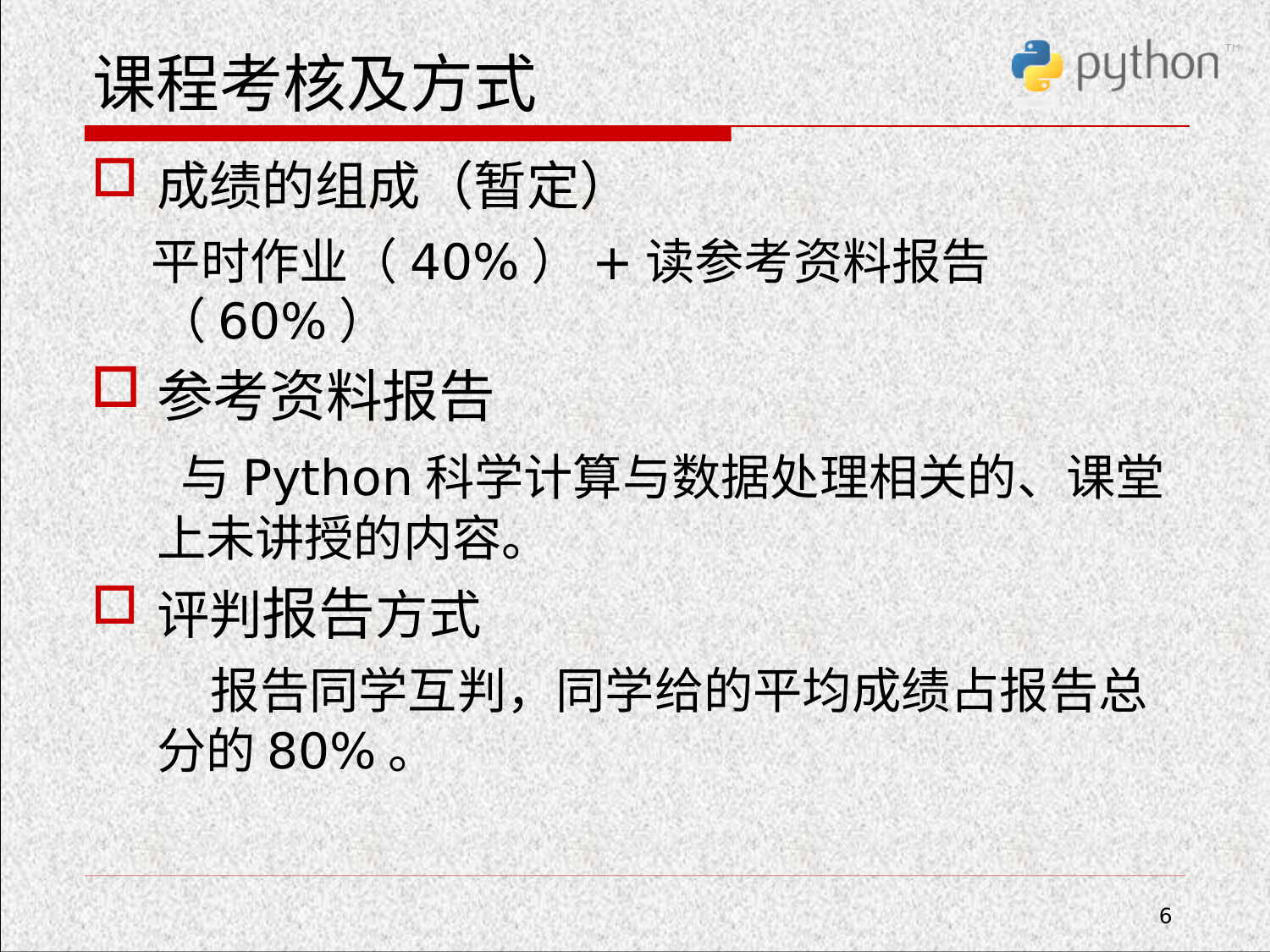

# 课程考核及方式
成绩的组成（暂定）
    平时作业（40%）+读参考资料报告（60%）
参考资料报告
      与Python科学计算与数据处理相关的、课堂上未讲授的内容。
评判报告方式
         报告同学互判，同学给的平均成绩占报告总分的80%。

6